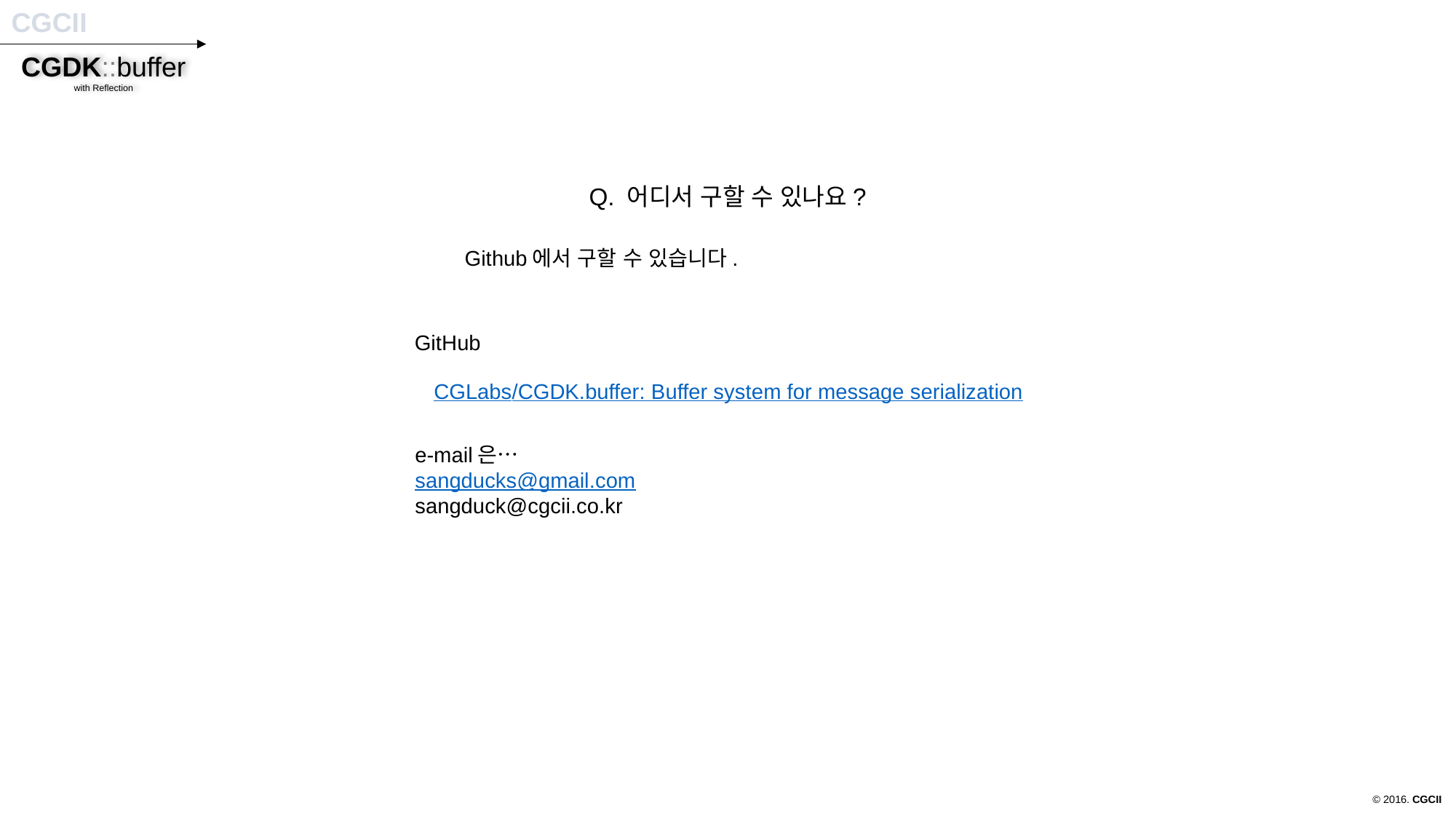

CGCII
CGDK::buffer
with Reflection

Q. 어디서 구할 수 있나요?
Github에서 구할 수 있습니다.
GitHub
CGLabs/CGDK.buffer: Buffer system for message serialization
e-mail은…
sangducks@gmail.com
sangduck@cgcii.co.kr
© 2016. CGCII